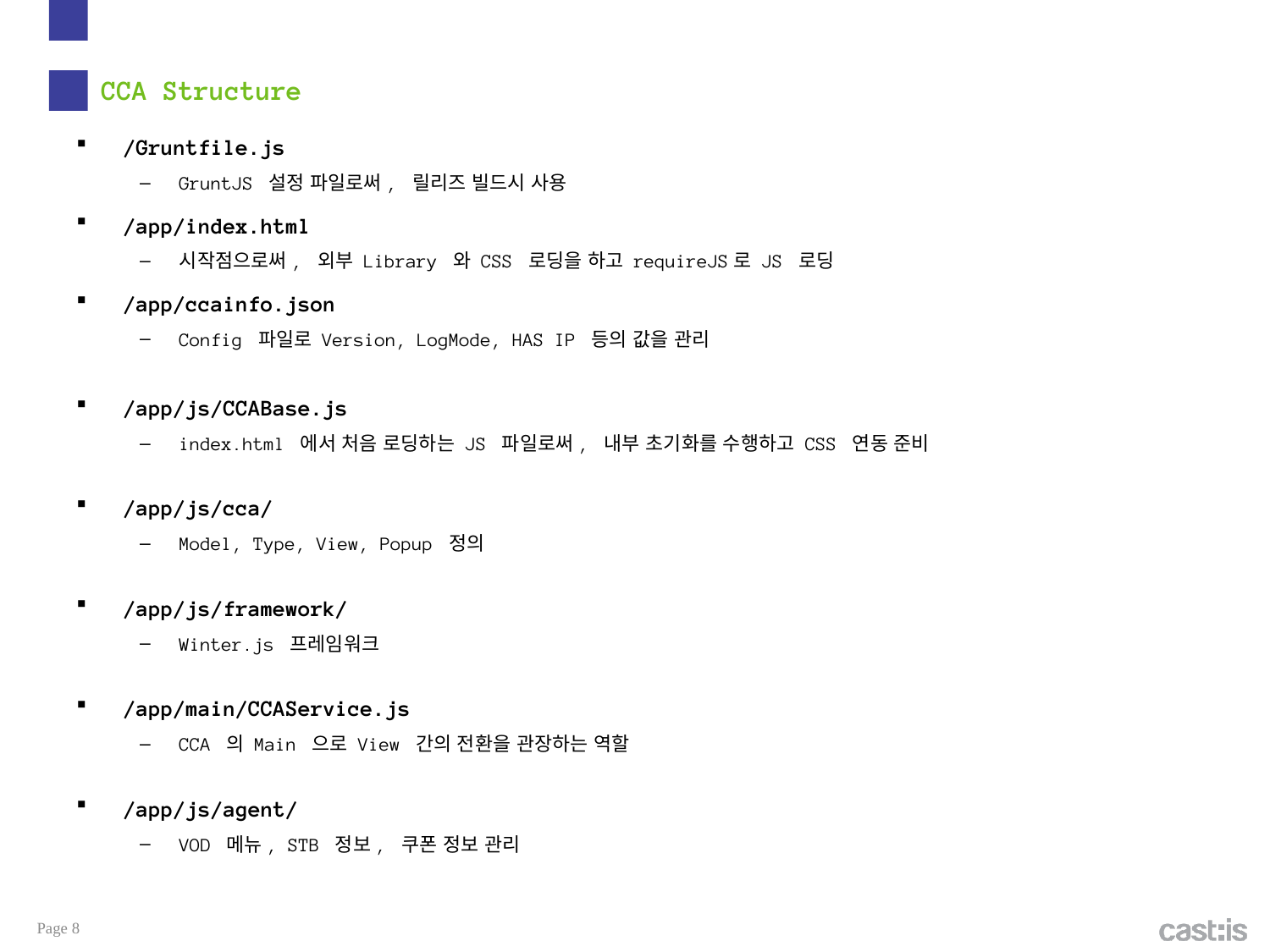

# CCA Structure
/Gruntfile.js
GruntJS 설정 파일로써, 릴리즈 빌드시 사용

/app/index.html
시작점으로써, 외부 Library 와 CSS 로딩을 하고 requireJS로 JS 로딩

/app/ccainfo.json
Config 파일로 Version, LogMode, HAS IP 등의 값을 관리

/app/js/CCABase.js
index.html 에서 처음 로딩하는 JS 파일로써, 내부 초기화를 수행하고 CSS 연동 준비

/app/js/cca/
Model, Type, View, Popup 정의

/app/js/framework/
Winter.js 프레임워크

/app/main/CCAService.js
CCA 의 Main 으로 View 간의 전환을 관장하는 역할

/app/js/agent/
VOD 메뉴, STB 정보, 쿠폰 정보 관리
Page 8